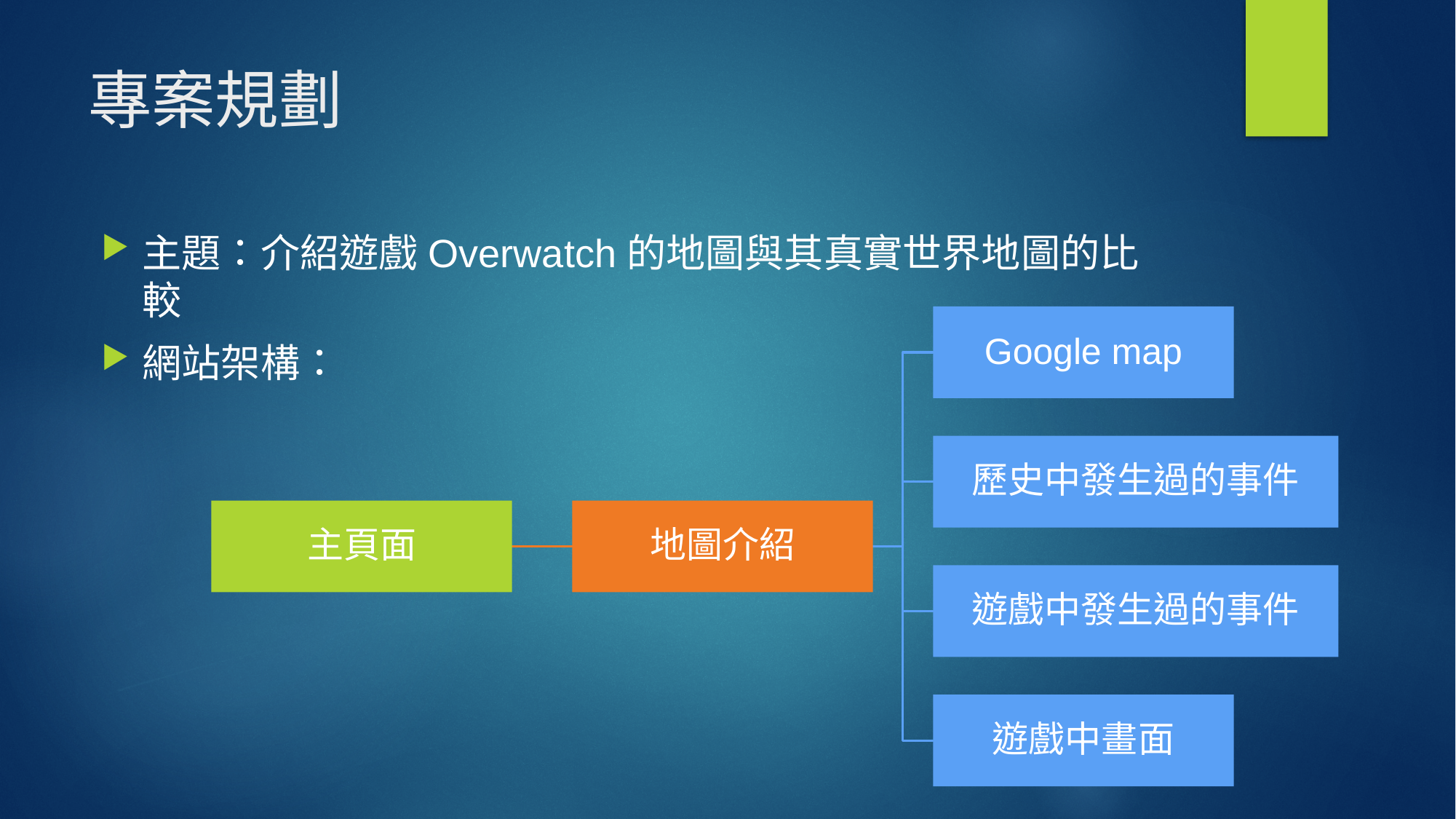

# 專案規劃
主題：介紹遊戲Overwatch的地圖與其真實世界地圖的比較
網站架構：
主頁面
地圖介紹
Google map
歷史中發生過的事件
遊戲中發生過的事件
遊戲中畫面